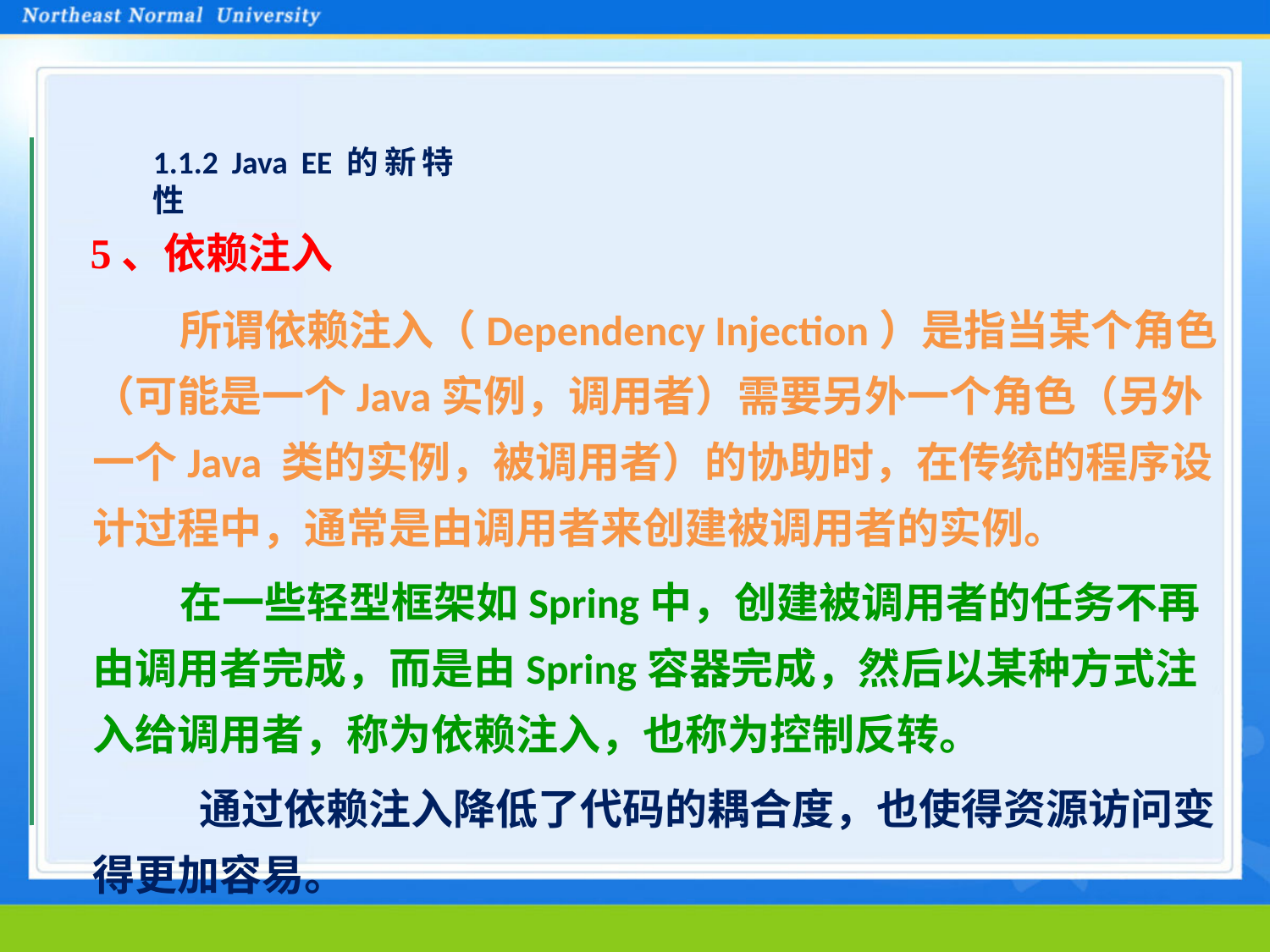

#
1.1.2 Java EE的新特性
5、依赖注入
所谓依赖注入（Dependency Injection）是指当某个角色（可能是一个Java实例，调用者）需要另外一个角色（另外一个Java 类的实例，被调用者）的协助时，在传统的程序设计过程中，通常是由调用者来创建被调用者的实例。
在一些轻型框架如Spring中，创建被调用者的任务不再由调用者完成，而是由Spring容器完成，然后以某种方式注入给调用者，称为依赖注入，也称为控制反转。
 通过依赖注入降低了代码的耦合度，也使得资源访问变得更加容易。